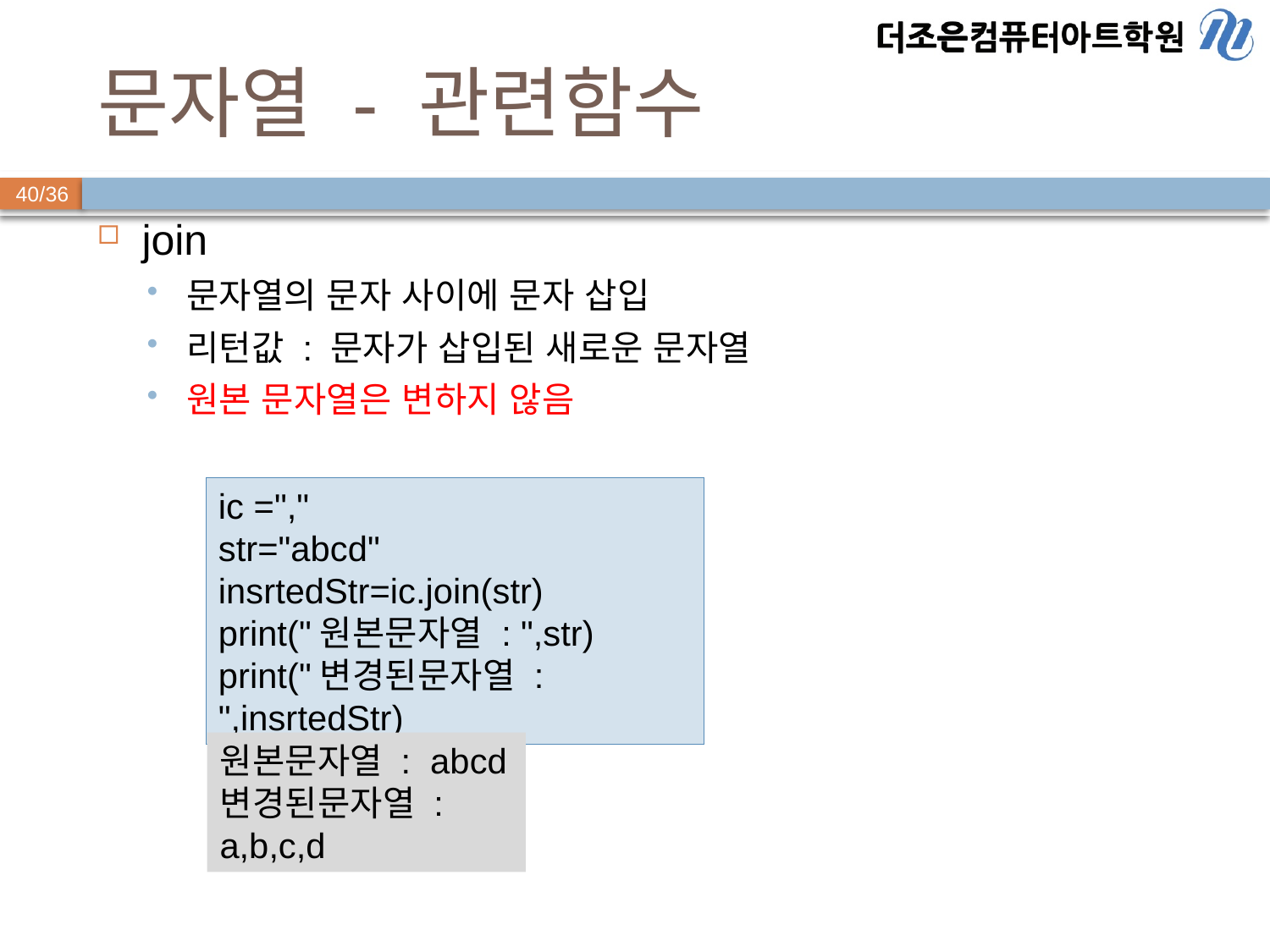

# 문자열 - 관련함수
join
문자열의 문자 사이에 문자 삽입
리턴값 : 문자가 삽입된 새로운 문자열
원본 문자열은 변하지 않음

ic =","
str="abcd"
insrtedStr=ic.join(str)
print("원본문자열 : ",str)
print("변경된문자열 : ",insrtedStr)
원본문자열 :  abcd
변경된문자열 :  a,b,c,d